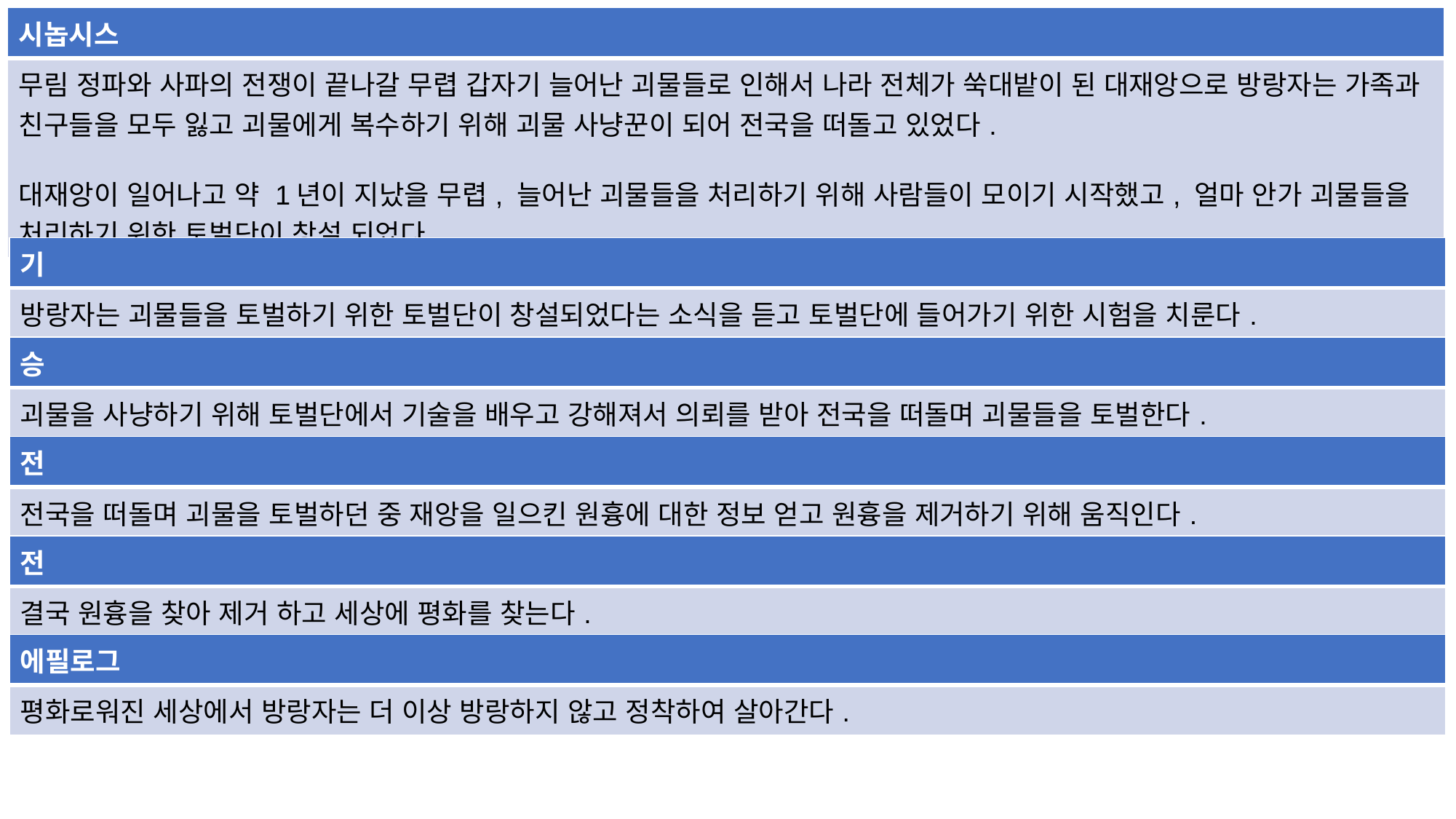

| 시놉시스 |
| --- |
| 무림 정파와 사파의 전쟁이 끝나갈 무렵 갑자기 늘어난 괴물들로 인해서 나라 전체가 쑥대밭이 된 대재앙으로 방랑자는 가족과 친구들을 모두 잃고 괴물에게 복수하기 위해 괴물 사냥꾼이 되어 전국을 떠돌고 있었다. 대재앙이 일어나고 약 1년이 지났을 무렵, 늘어난 괴물들을 처리하기 위해 사람들이 모이기 시작했고, 얼마 안가 괴물들을 처리하기 위한 토벌단이 창설 되었다. |
| 기 |
| --- |
| 방랑자는 괴물들을 토벌하기 위한 토벌단이 창설되었다는 소식을 듣고 토벌단에 들어가기 위한 시험을 치룬다. |
| 승 |
| --- |
| 괴물을 사냥하기 위해 토벌단에서 기술을 배우고 강해져서 의뢰를 받아 전국을 떠돌며 괴물들을 토벌한다. |
| 전 |
| --- |
| 전국을 떠돌며 괴물을 토벌하던 중 재앙을 일으킨 원흉에 대한 정보 얻고 원흉을 제거하기 위해 움직인다. |
| 전 |
| --- |
| 결국 원흉을 찾아 제거 하고 세상에 평화를 찾는다. |
| 에필로그 |
| --- |
| 평화로워진 세상에서 방랑자는 더 이상 방랑하지 않고 정착하여 살아간다. |